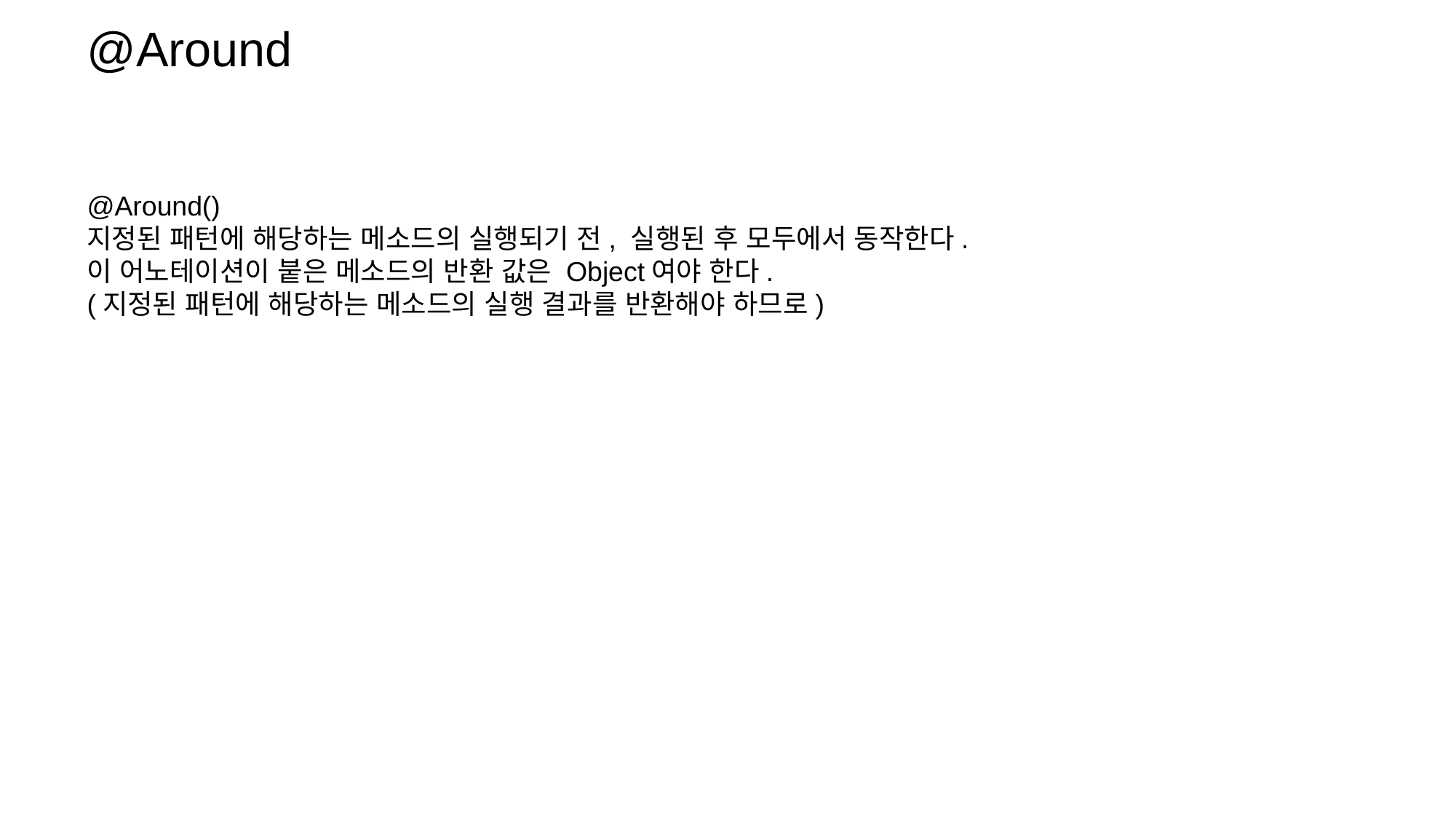

@Around
@Around()
지정된 패턴에 해당하는 메소드의 실행되기 전, 실행된 후 모두에서 동작한다.
이 어노테이션이 붙은 메소드의 반환 값은 Object여야 한다.
(지정된 패턴에 해당하는 메소드의 실행 결과를 반환해야 하므로)